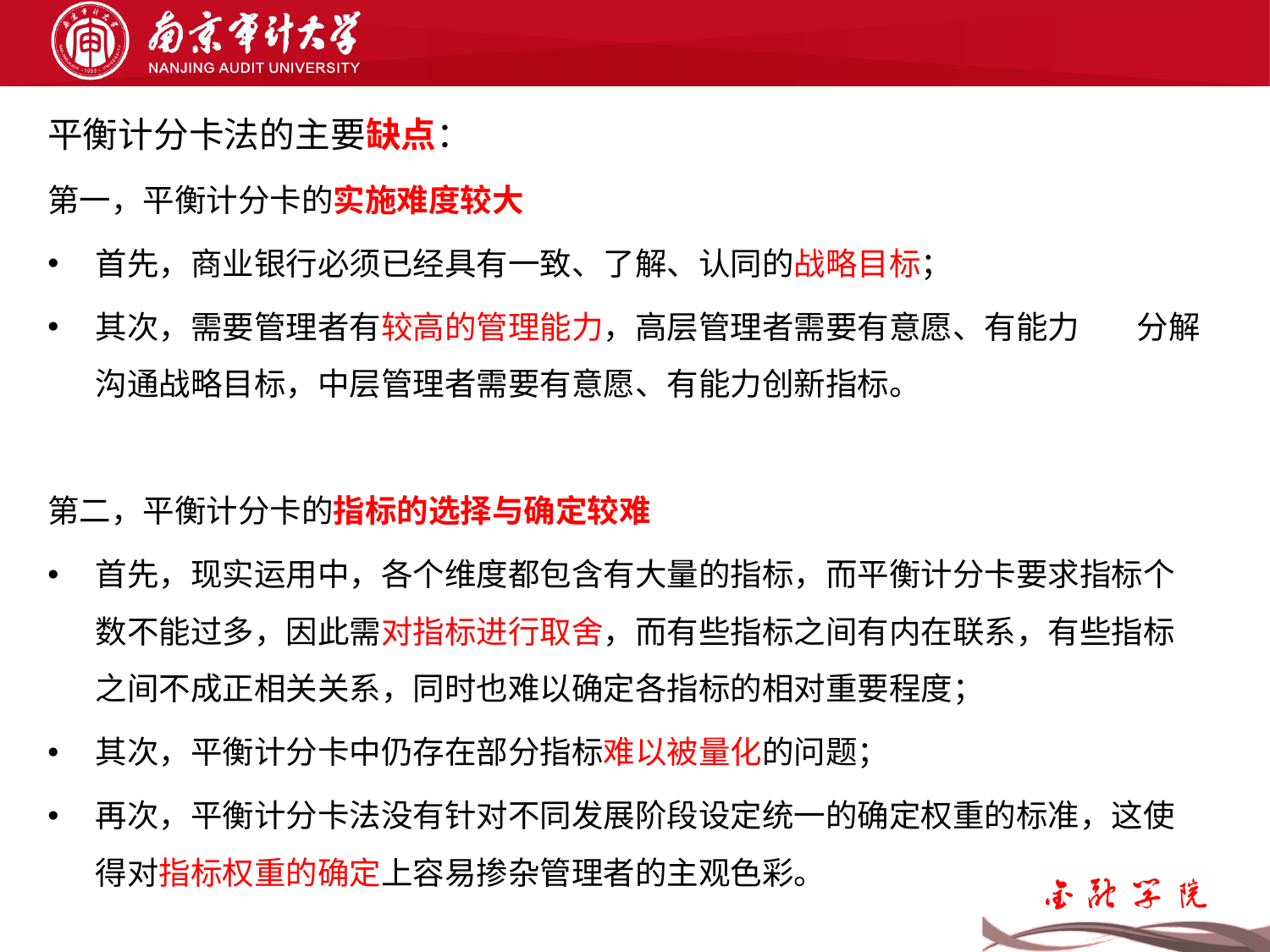

平衡计分卡法的主要缺点：
第一，平衡计分卡的实施难度较大
首先，商业银行必须已经具有一致、了解、认同的战略目标；
其次，需要管理者有较高的管理能力，高层管理者需要有意愿、有能力        分解沟通战略目标，中层管理者需要有意愿、有能力创新指标。

第二，平衡计分卡的指标的选择与确定较难
首先，现实运用中，各个维度都包含有大量的指标，而平衡计分卡要求指标个数不能过多，因此需对指标进行取舍，而有些指标之间有内在联系，有些指标之间不成正相关关系，同时也难以确定各指标的相对重要程度；
其次，平衡计分卡中仍存在部分指标难以被量化的问题；
再次，平衡计分卡法没有针对不同发展阶段设定统一的确定权重的标准，这使得对指标权重的确定上容易掺杂管理者的主观色彩。